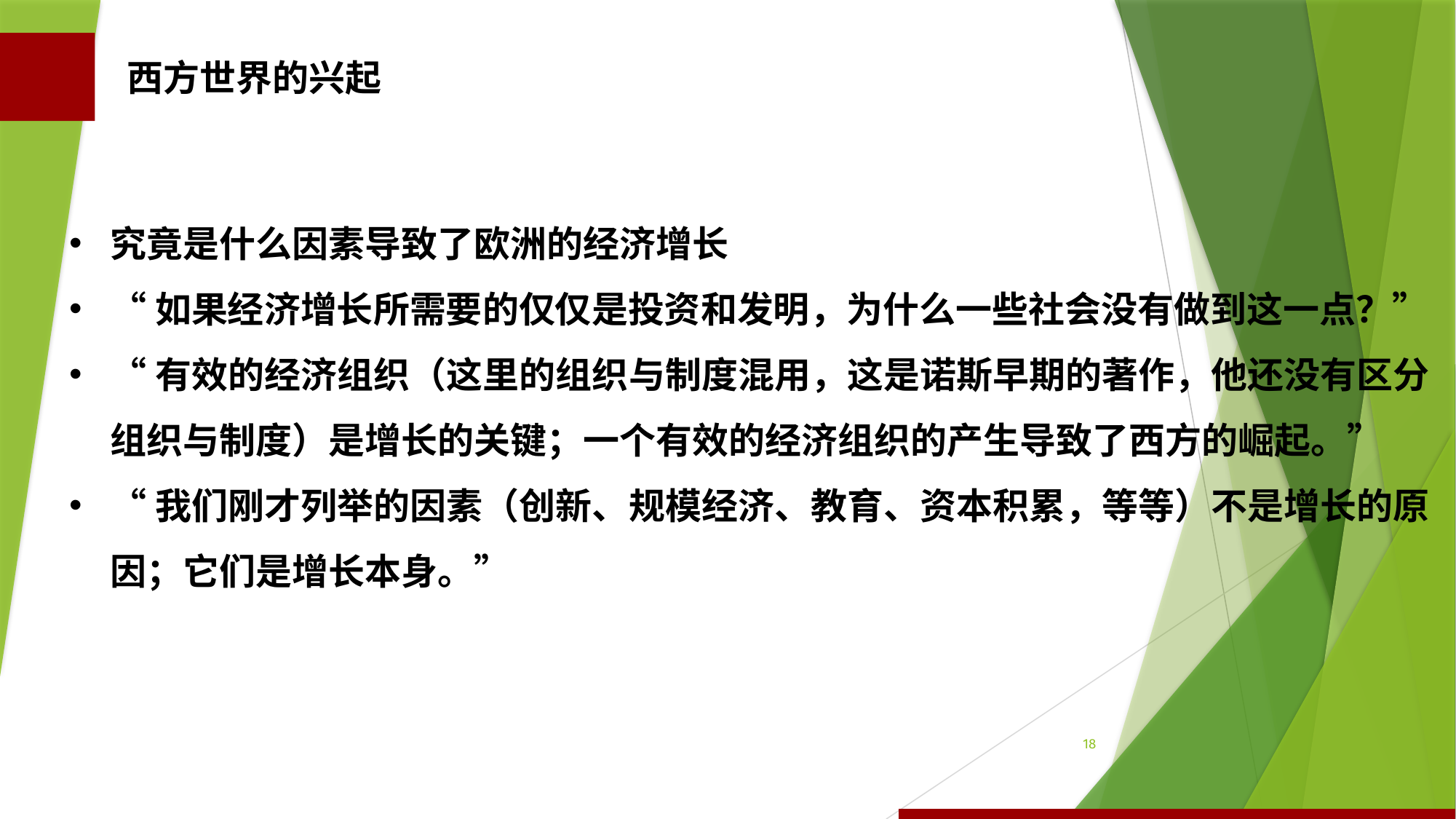

西方世界的兴起
究竟是什么因素导致了欧洲的经济增长
“如果经济增长所需要的仅仅是投资和发明，为什么一些社会没有做到这一点？”
“有效的经济组织（这里的组织与制度混用，这是诺斯早期的著作，他还没有区分组织与制度）是增长的关键；一个有效的经济组织的产生导致了西方的崛起。”
“我们刚才列举的因素（创新、规模经济、教育、资本积累，等等）不是增长的原因；它们是增长本身。”
18